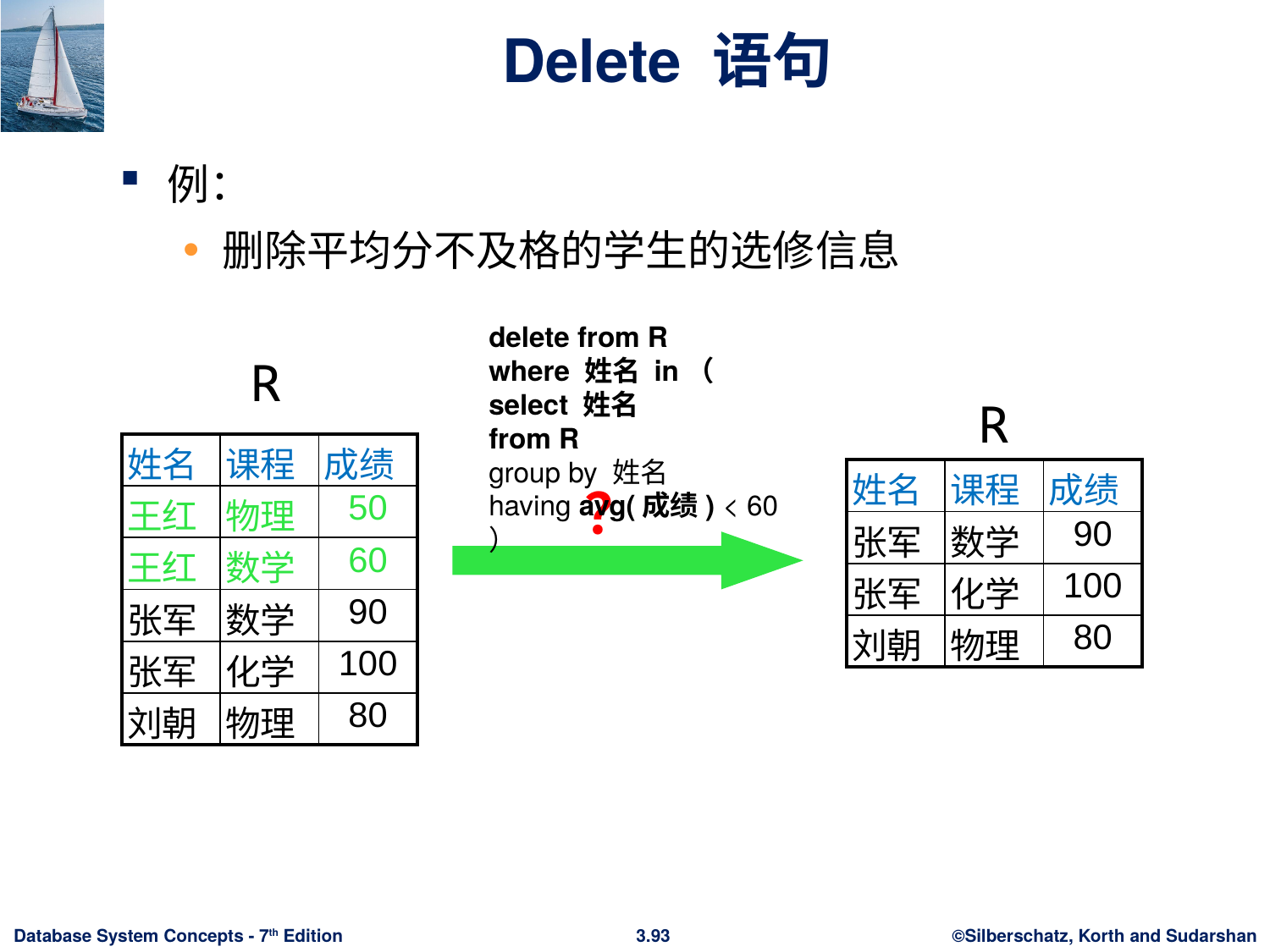

# Delete 语句
例：
删除平均分不及格的学生的选修信息
delete from R
where 姓名 in（
select 姓名
from R
group by 姓名
having avg(成绩) < 60
）
R
R
| 姓名 | 课程 | 成绩 |
| --- | --- | --- |
| 王红 | 物理 | 50 |
| 王红 | 数学 | 60 |
| 张军 | 数学 | 90 |
| 张军 | 化学 | 100 |
| 刘朝 | 物理 | 80 |
| 姓名 | 课程 | 成绩 |
| --- | --- | --- |
| 张军 | 数学 | 90 |
| 张军 | 化学 | 100 |
| 刘朝 | 物理 | 80 |
？